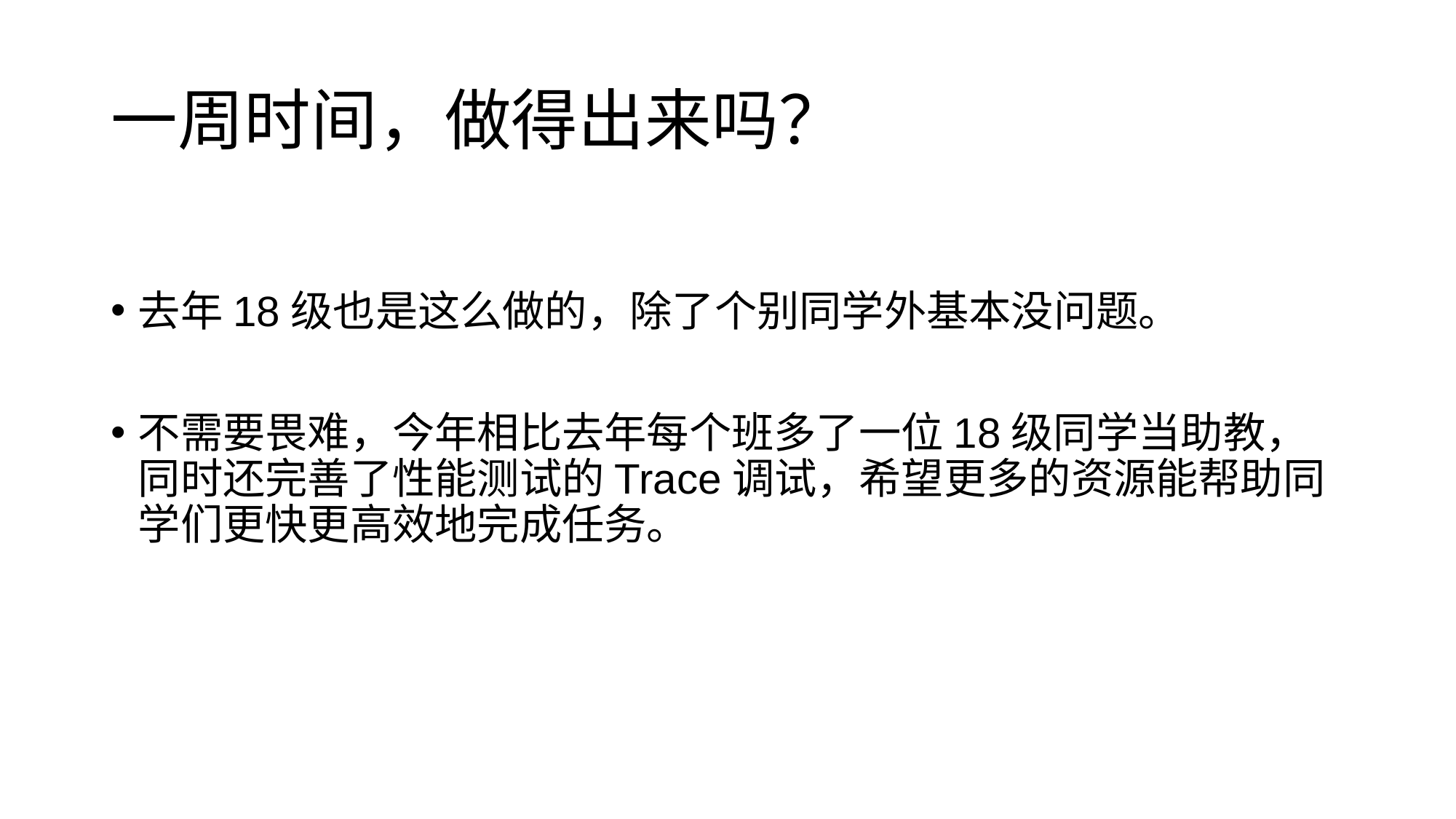

# 一周时间，做得出来吗？

去年18级也是这么做的，除了个别同学外基本没问题。

不需要畏难，今年相比去年每个班多了一位18级同学当助教，同时还完善了性能测试的Trace调试，希望更多的资源能帮助同学们更快更高效地完成任务。